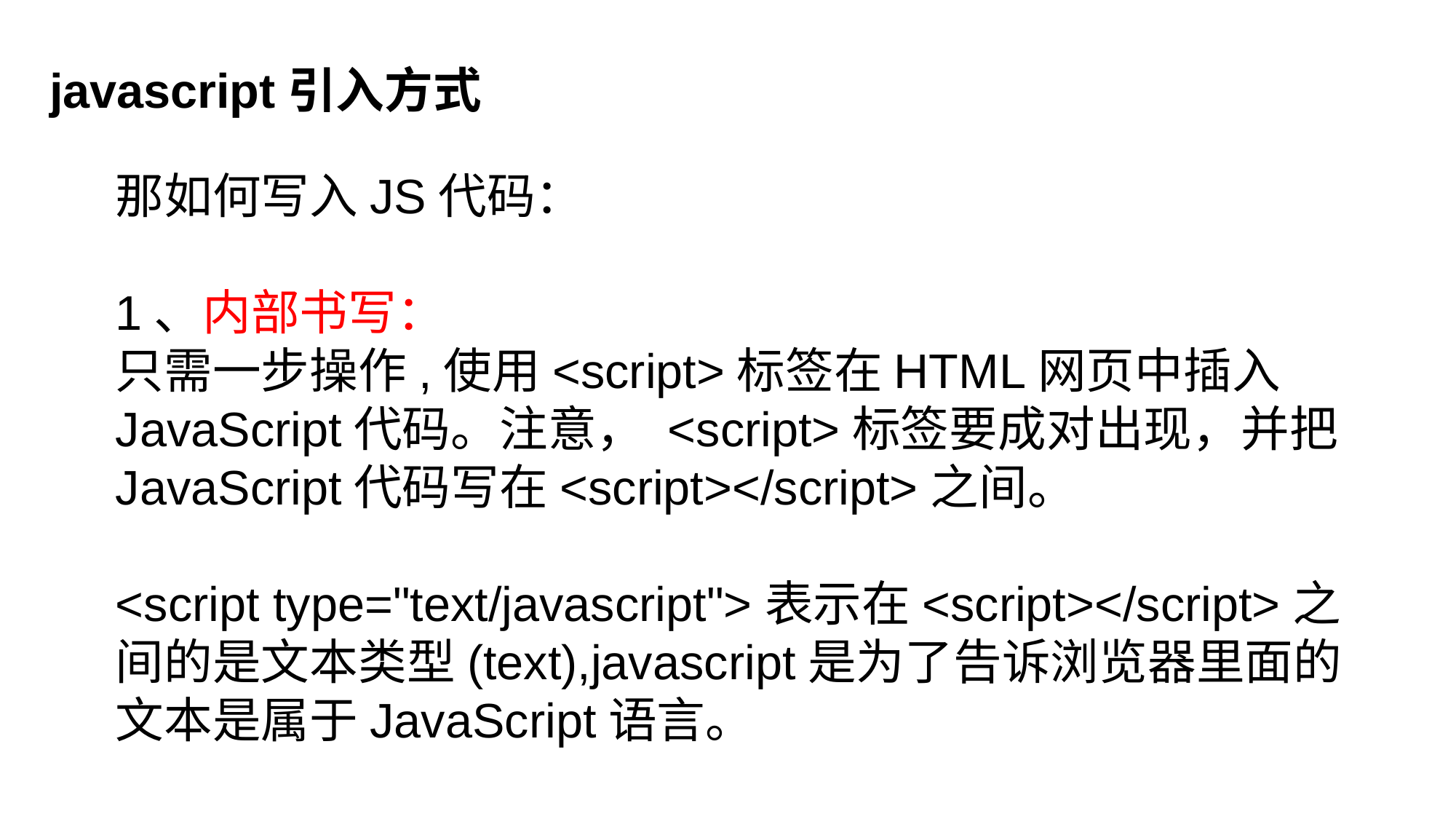

javascript引入方式
那如何写入JS代码：

1、内部书写：
只需一步操作,使用<script>标签在HTML网页中插入JavaScript代码。注意， <script>标签要成对出现，并把JavaScript代码写在<script></script>之间。

<script type="text/javascript">表示在<script></script>之间的是文本类型(text),javascript是为了告诉浏览器里面的文本是属于JavaScript语言。